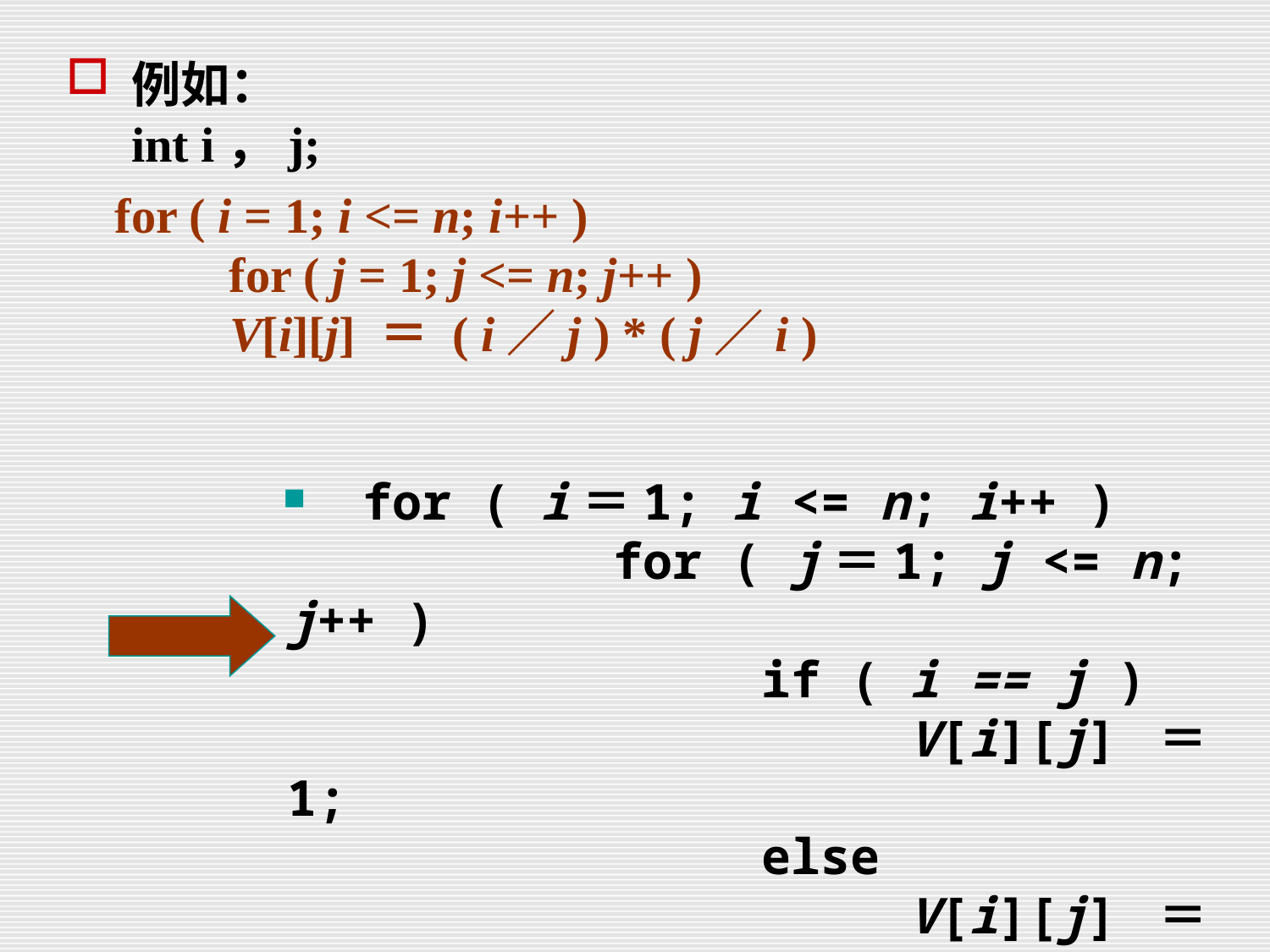

例如：
int i，j;
    for ( i = 1; i <= n; i++ )
        for ( j = 1; j <= n; j++ )
        V[i][j] ＝ ( i／j ) * ( j／i )
  for ( i＝1; i <= n; i++ )
           for ( j＝1; j <= n; j++ )
                if ( i == j )
                     V[i][j] ＝ 1;
                else
                     V[i][j] ＝ 0;